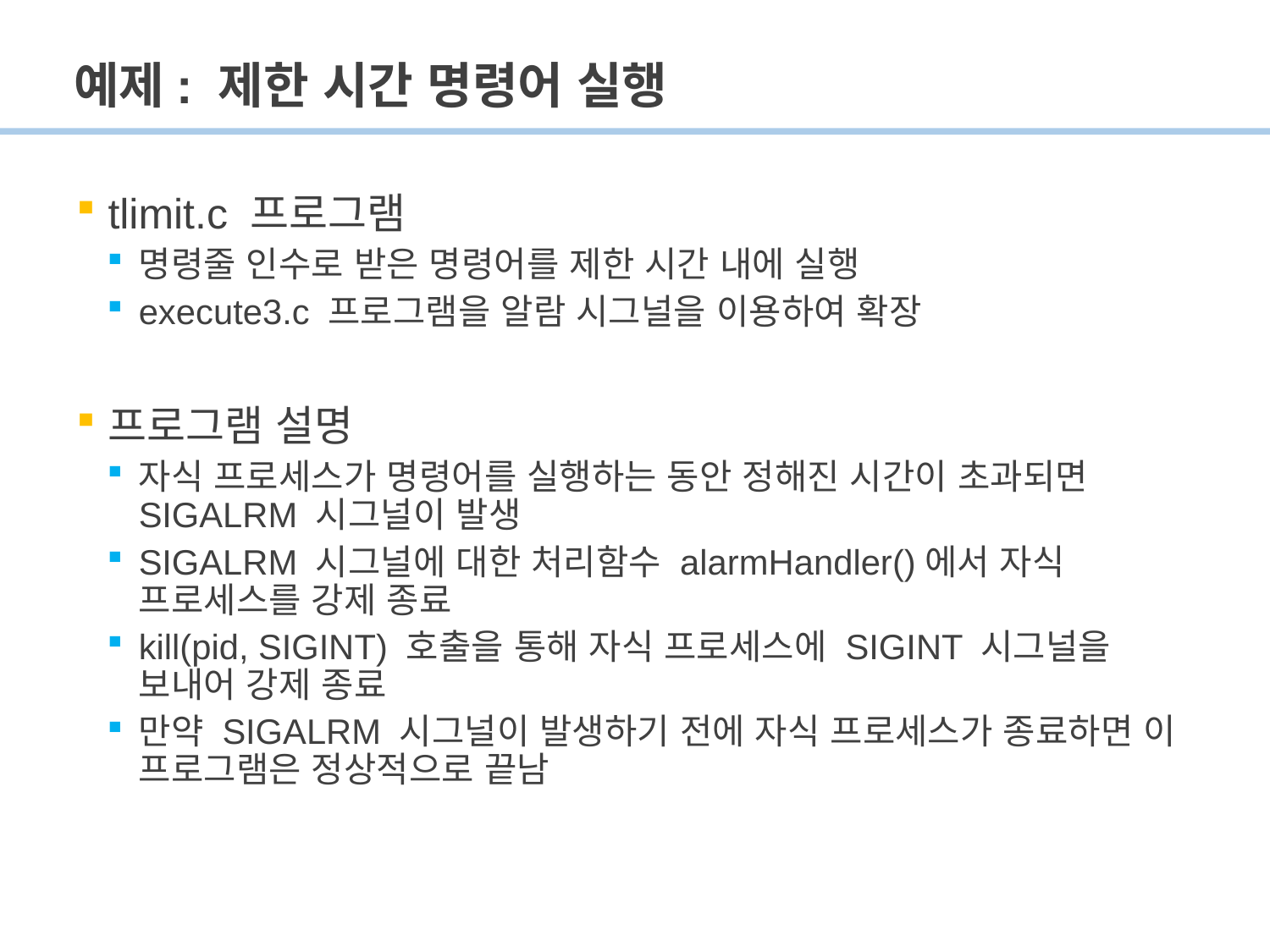

# 예제: 제한 시간 명령어 실행
tlimit.c 프로그램
명령줄 인수로 받은 명령어를 제한 시간 내에 실행
execute3.c 프로그램을 알람 시그널을 이용하여 확장

프로그램 설명
자식 프로세스가 명령어를 실행하는 동안 정해진 시간이 초과되면 SIGALRM 시그널이 발생
SIGALRM 시그널에 대한 처리함수 alarmHandler()에서 자식 프로세스를 강제 종료
kill(pid, SIGINT) 호출을 통해 자식 프로세스에 SIGINT 시그널을 보내어 강제 종료
만약 SIGALRM 시그널이 발생하기 전에 자식 프로세스가 종료하면 이 프로그램은 정상적으로 끝남